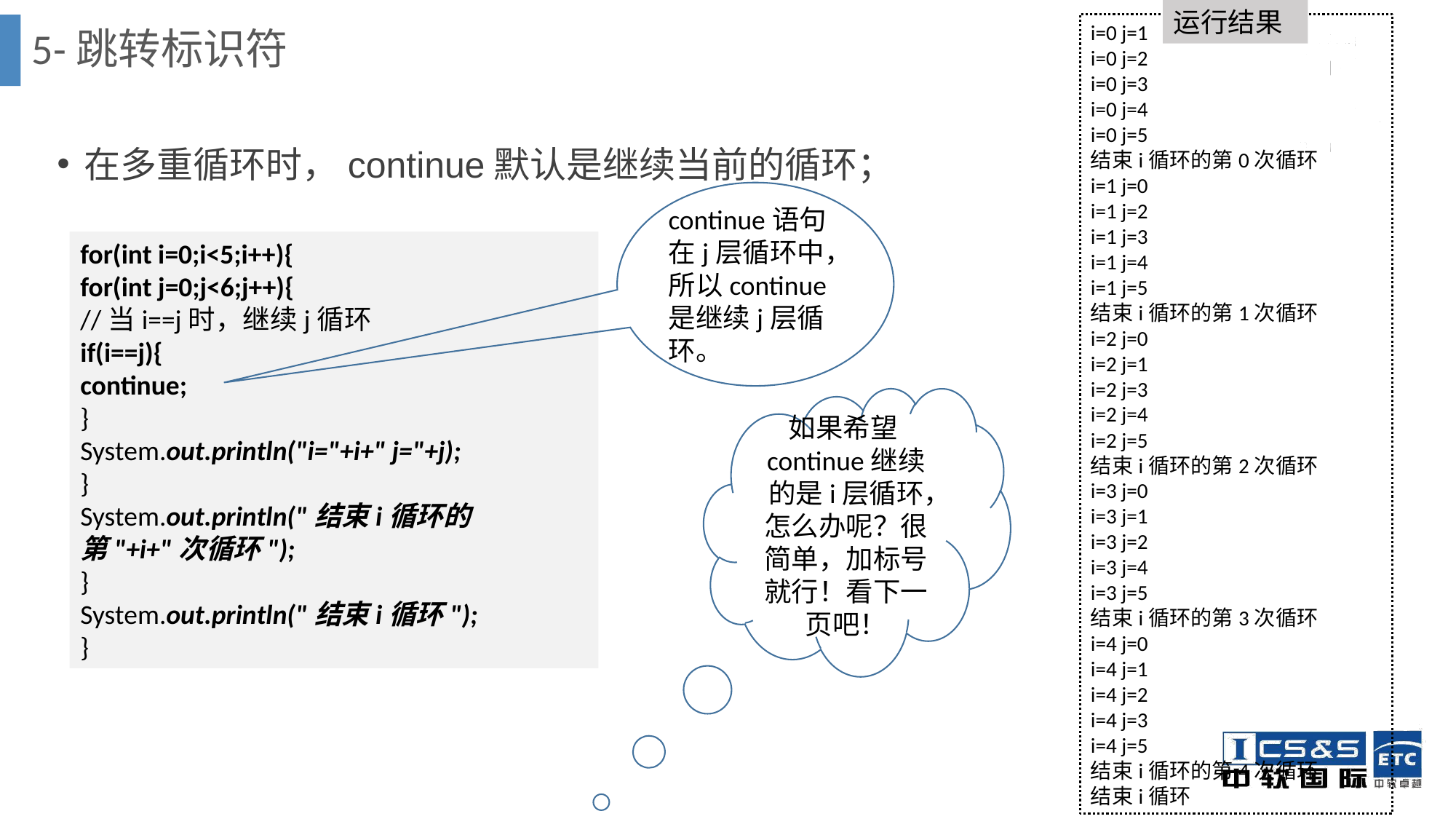

运行结果
5-跳转标识符
i=0 j=1
i=0 j=2
i=0 j=3
i=0 j=4
i=0 j=5
结束i循环的第0次循环
i=1 j=0
i=1 j=2
i=1 j=3
i=1 j=4
i=1 j=5
结束i循环的第1次循环
i=2 j=0
i=2 j=1
i=2 j=3
i=2 j=4
i=2 j=5
结束i循环的第2次循环
i=3 j=0
i=3 j=1
i=3 j=2
i=3 j=4
i=3 j=5
结束i循环的第3次循环
i=4 j=0
i=4 j=1
i=4 j=2
i=4 j=3
i=4 j=5
结束i循环的第4次循环
结束i循环
在多重循环时，continue默认是继续当前的循环；
continue语句在j层循环中，所以continue是继续j层循环。
for(int i=0;i<5;i++){
for(int j=0;j<6;j++){
//当i==j时，继续j循环
if(i==j){
continue;
}
System.out.println("i="+i+" j="+j);
}
System.out.println("结束i循环的第"+i+"次循环");
}
System.out.println("结束i循环");
}
如果希望continue继续的是i层循环，怎么办呢？很简单，加标号就行！看下一页吧！